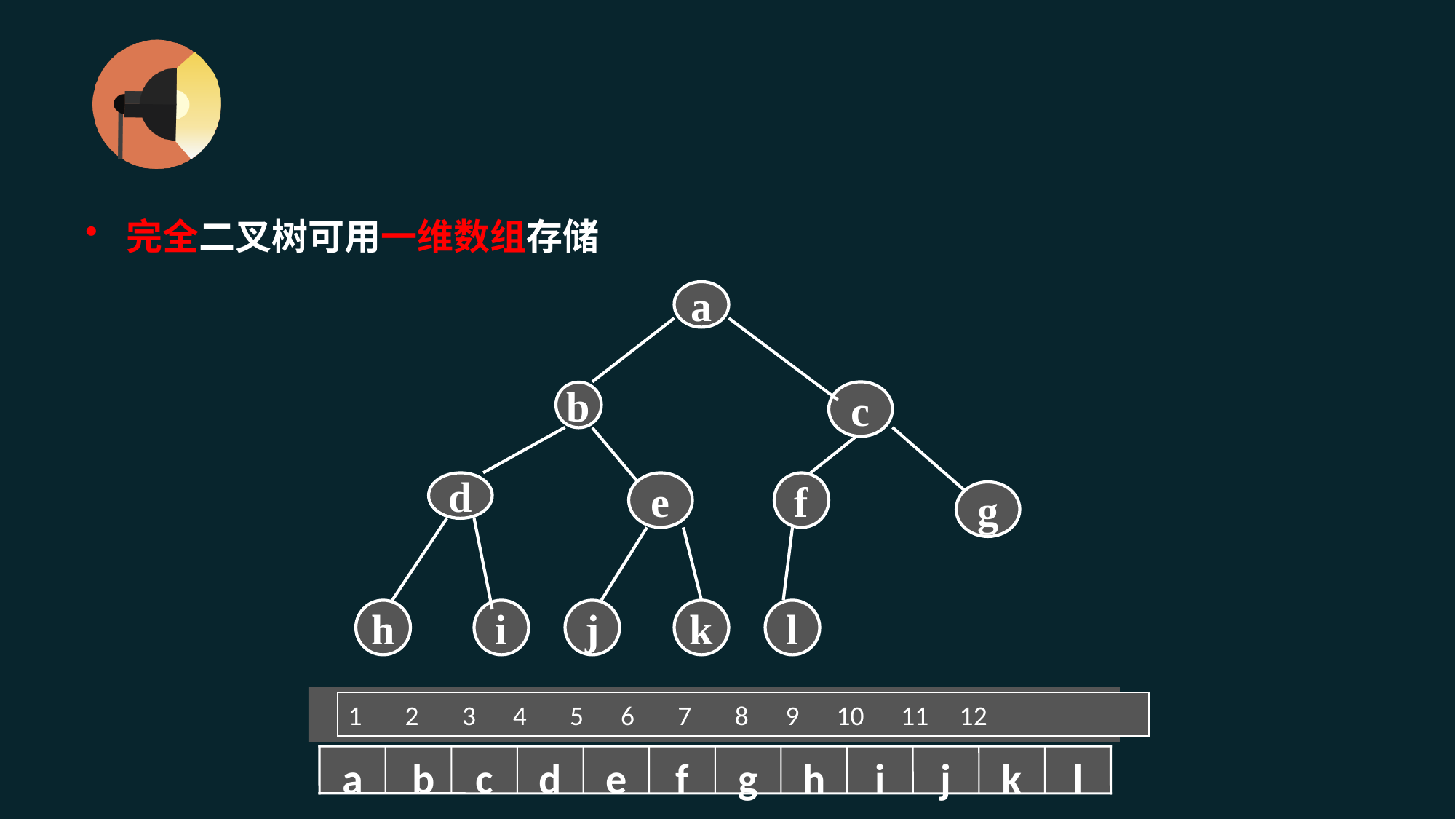

#
完全二叉树可用一维数组存储

a

c
b

d
e
f
g

h
i
j
k
l
  0     1     2      3      4      5      6     7    8     9    10   11
a

 b

c

d

e

f

g

h

i

j

k

l

1       2       3      4       5      6       7       8      9      10      11     12